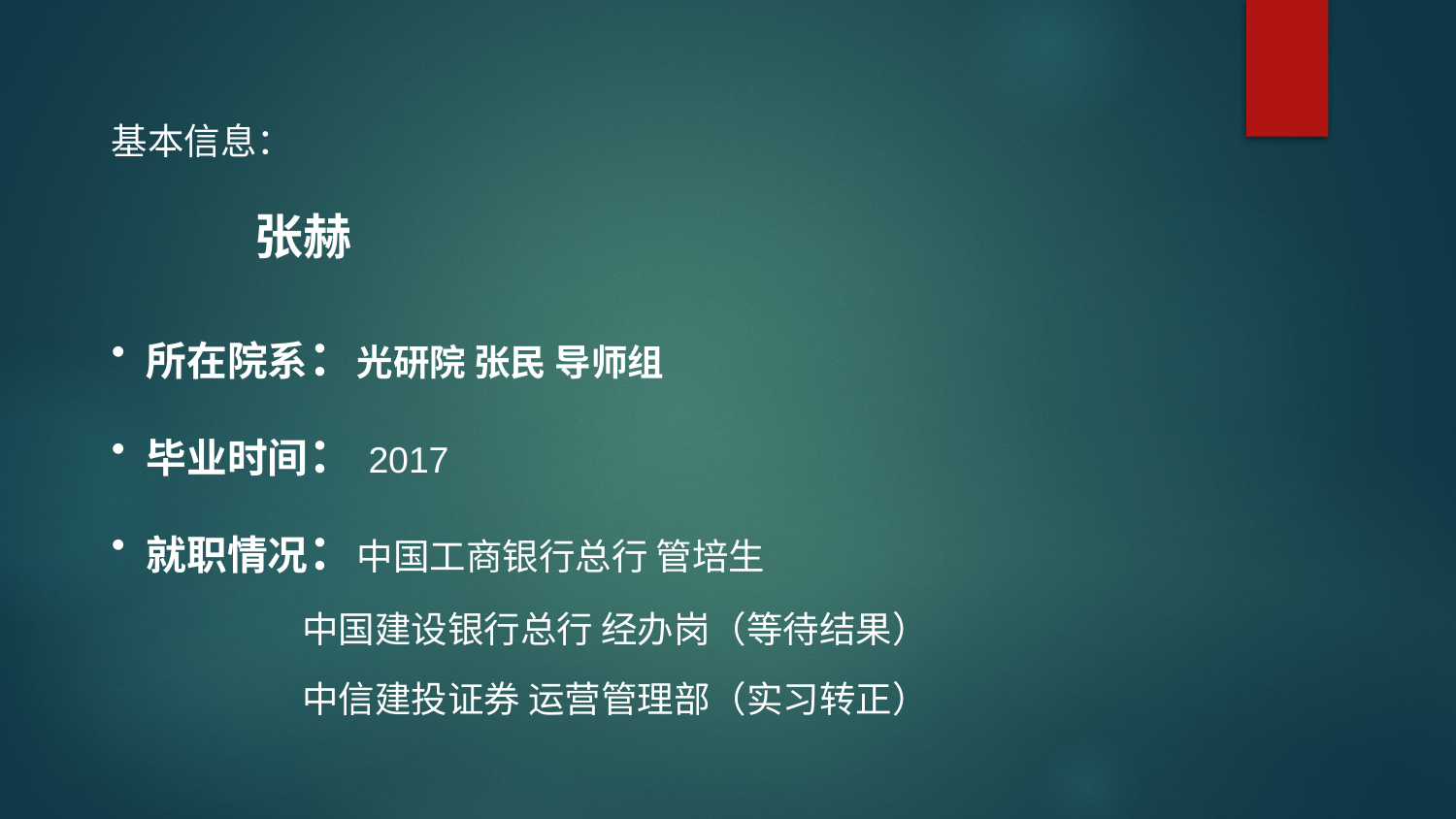

基本信息：

            张赫

所在院系：光研院 张民 导师组
毕业时间：2017
就职情况：中国工商银行总行 管培生
                      中国建设银行总行 经办岗（等待结果）
                      中信建投证券 运营管理部（实习转正）